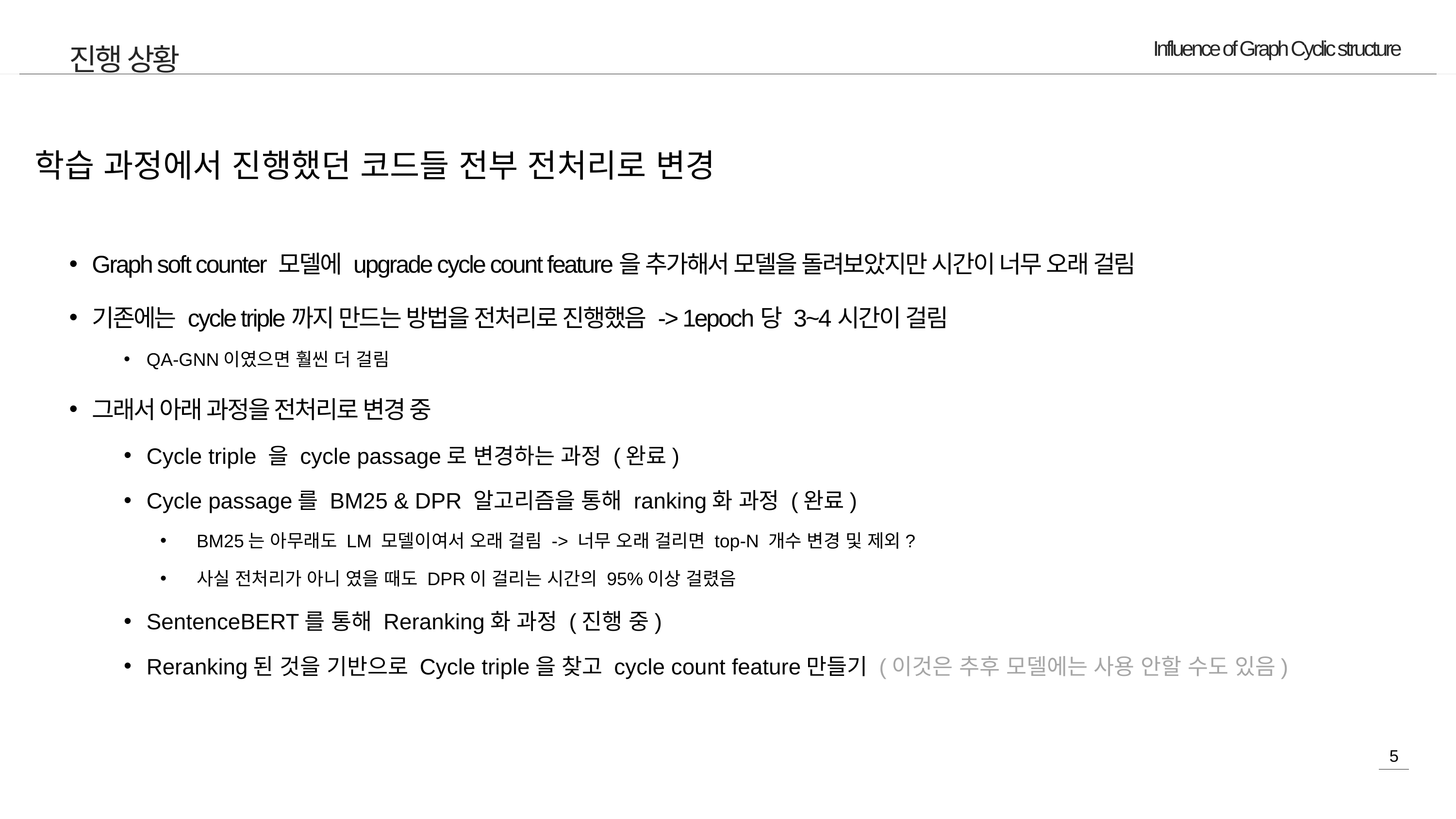

진행 상황
학습 과정에서 진행했던 코드들 전부 전처리로 변경
Graph soft counter 모델에 upgrade cycle count feature을 추가해서 모델을 돌려보았지만 시간이 너무 오래 걸림
기존에는 cycle triple까지 만드는 방법을 전처리로 진행했음 -> 1epoch당 3~4시간이 걸림
QA-GNN이였으면 훨씬 더 걸림
그래서 아래 과정을 전처리로 변경 중
Cycle triple 을 cycle passage로 변경하는 과정 (완료)
Cycle passage를 BM25 & DPR 알고리즘을 통해 ranking화 과정 (완료)
BM25는 아무래도 LM 모델이여서 오래 걸림 -> 너무 오래 걸리면 top-N 개수 변경 및 제외?
사실 전처리가 아니 였을 때도 DPR이 걸리는 시간의 95%이상 걸렸음
SentenceBERT를 통해 Reranking화 과정 (진행 중)
Reranking된 것을 기반으로 Cycle triple을 찾고 cycle count feature만들기 (이것은 추후 모델에는 사용 안할 수도 있음)